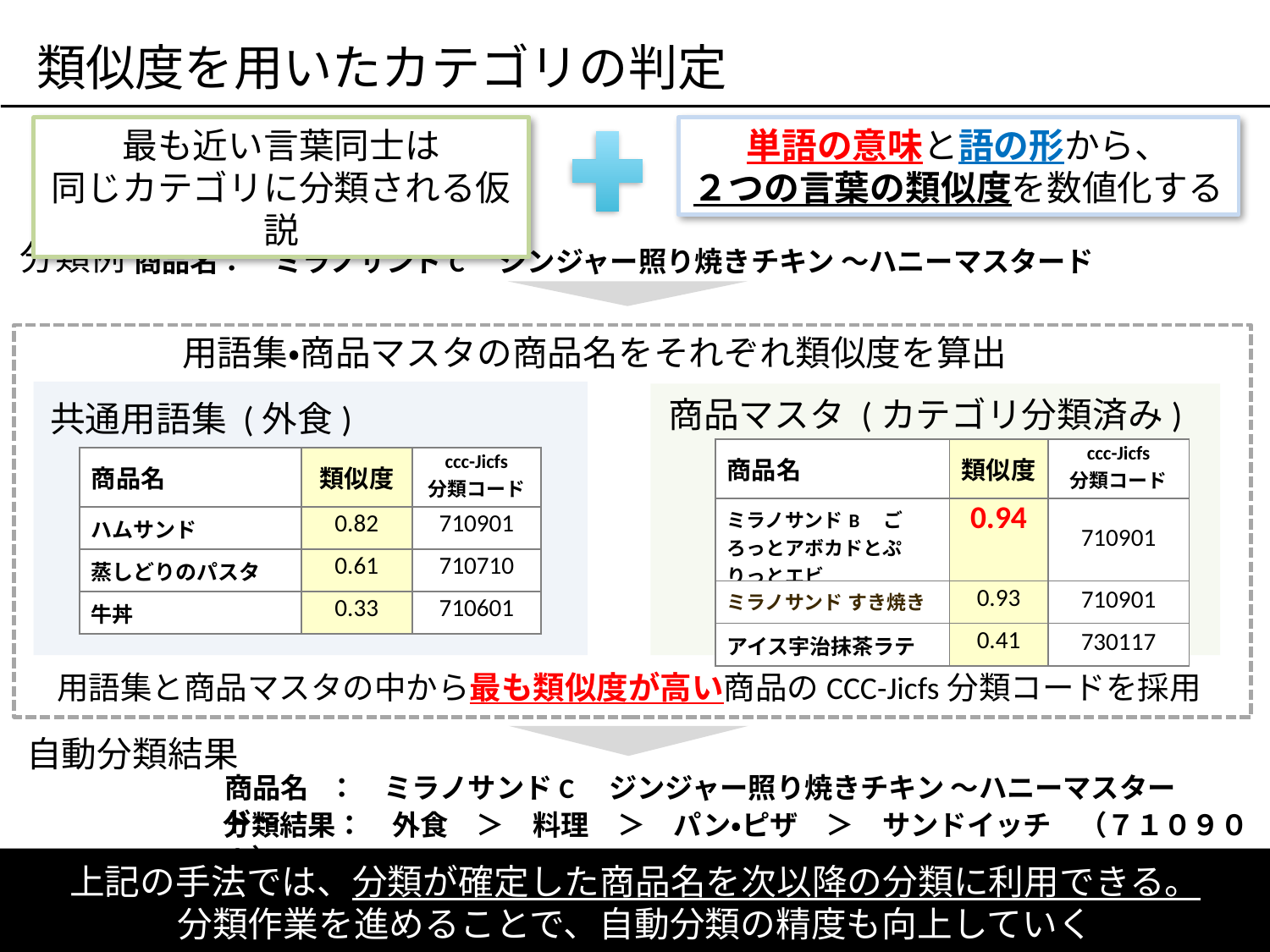

# 類似度を用いたカテゴリの判定

最も近い言葉同士は
同じカテゴリに分類される仮説
単語の意味と語の形から、
２つの言葉の類似度を数値化する
分類例
商品名：　ミラノサンドC　ジンジャー照り焼きチキン ～ハニーマスタード～

用語集・商品マスタの商品名をそれぞれ類似度を算出

商品マスタ (カテゴリ分類済み)
共通用語集 (外食)
| 商品名 | 類似度 | ccc-Jicfs 分類コード |
| --- | --- | --- |
| ミラノサンドB　ごろっとアボカドとぷりっとエビ | 0.94 | 710901 |
| ミラノサンド すき焼き | 0.93 | 710901 |
| アイス宇治抹茶ラテ | 0.41 | 730117 |
| 商品名 | 類似度 | ccc-Jicfs 分類コード |
| --- | --- | --- |
| ハムサンド | 0.82 | 710901 |
| 蒸しどりのパスタ | 0.61 | 710710 |
| 牛丼 | 0.33 | 710601 |
用語集と商品マスタの中から最も類似度が高い商品のCCC-Jicfs分類コードを採用
自動分類結果

商品名   ：　ミラノサンドC　ジンジャー照り焼きチキン ～ハニーマスタード～
分類結果：　外食　＞　料理　＞　パン・ピザ　＞　サンドイッチ　（７１０９０１）
上記の手法では、分類が確定した商品名を次以降の分類に利用できる。
分類作業を進めることで、自動分類の精度も向上していく